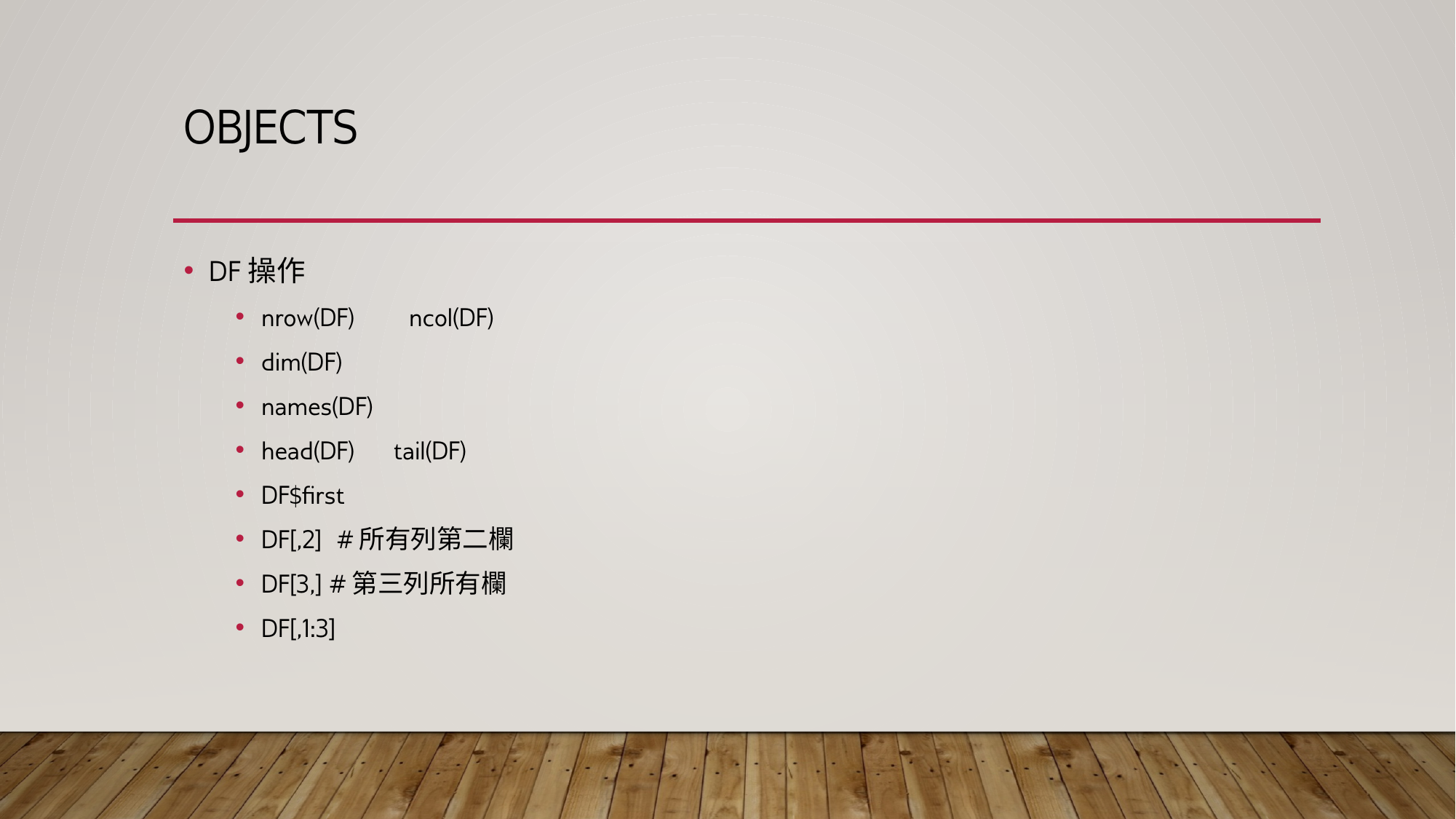

# Objects
DF操作
nrow(DF)       ncol(DF)
dim(DF)
names(DF)
head(DF)     tail(DF)
DF$first
DF[,2]  #所有列第二欄
DF[3,] #第三列所有欄
DF[,1:3]